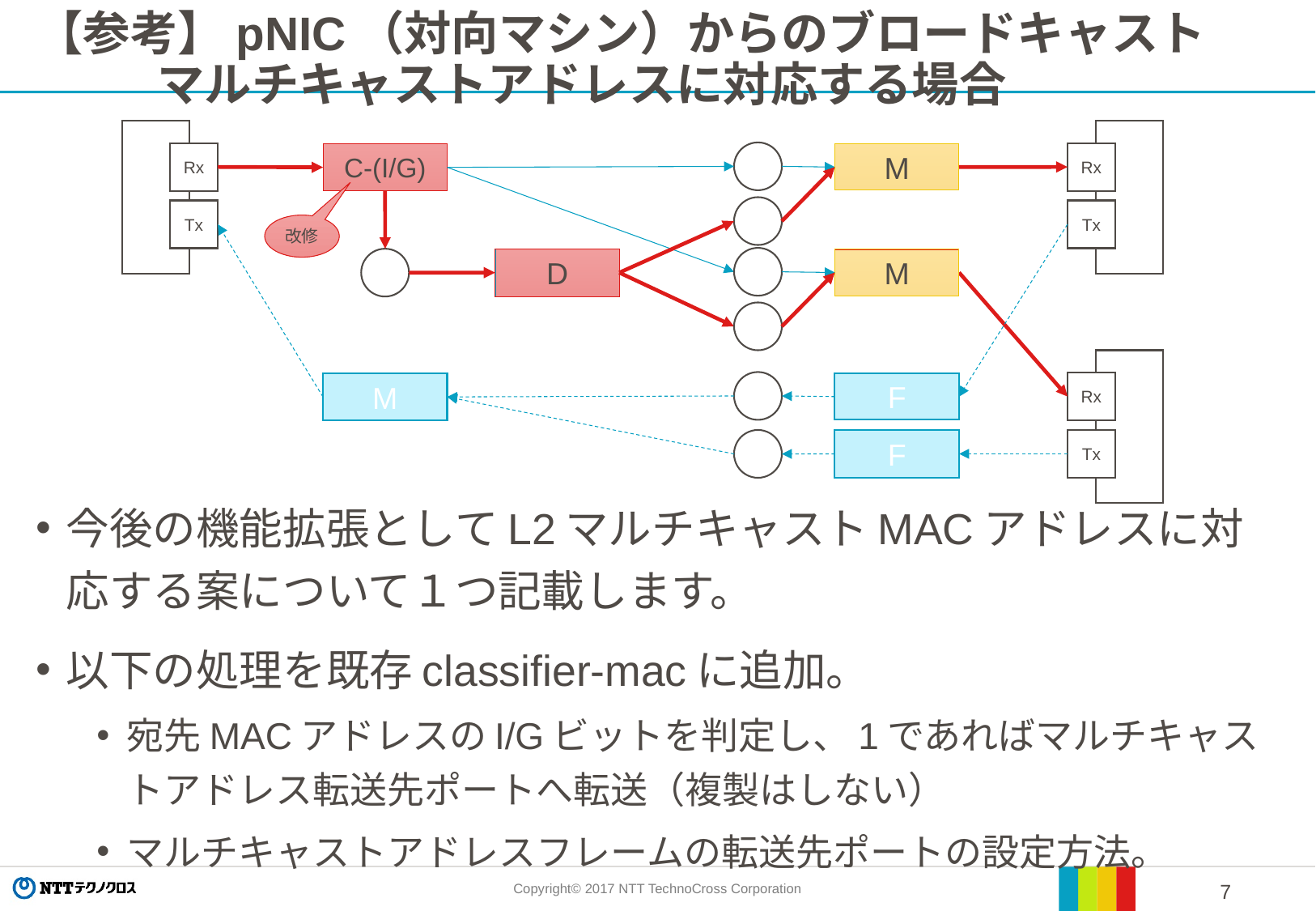

# 【参考】pNIC（対向マシン）からのブロードキャスト マルチキャストアドレスに対応する場合

Rx
Rx
C-(I/G)
M

Tx
Tx
改修

D
M

Rx
M
F

F
Tx
今後の機能拡張としてL2マルチキャストMACアドレスに対応する案について１つ記載します。
以下の処理を既存classifier-macに追加。
宛先MACアドレスのI/Gビットを判定し、1であればマルチキャストアドレス転送先ポートへ転送（複製はしない）
マルチキャストアドレスフレームの転送先ポートの設定方法。